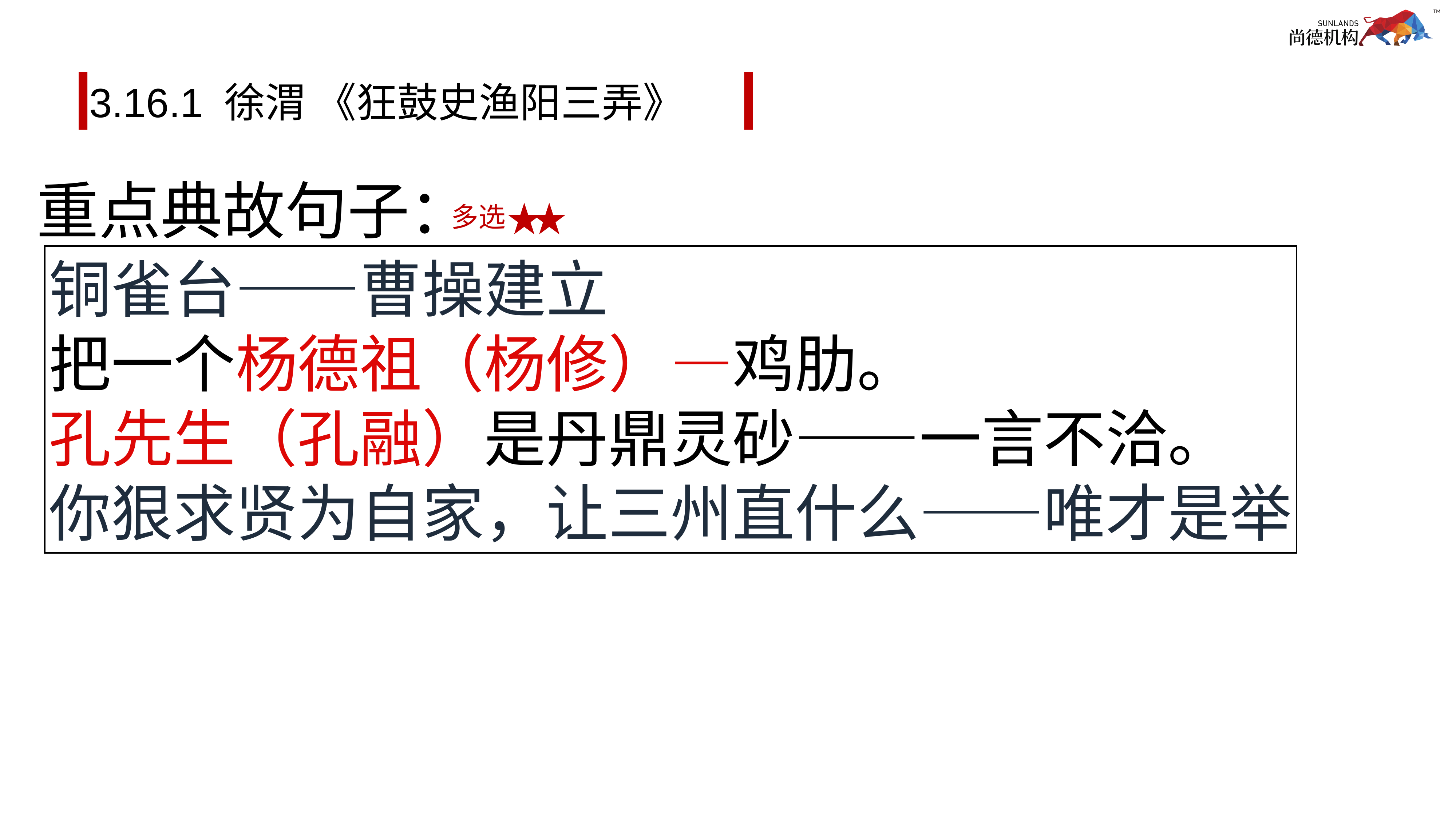

# 3.16.1 徐渭 《狂鼓史渔阳三弄》
重点典故句子：
多选

铜雀台——曹操建立
把一个杨德祖（杨修）—鸡肋。
孔先生（孔融）是丹鼎灵砂——一言不洽。
你狠求贤为自家，让三州直什么——唯才是举